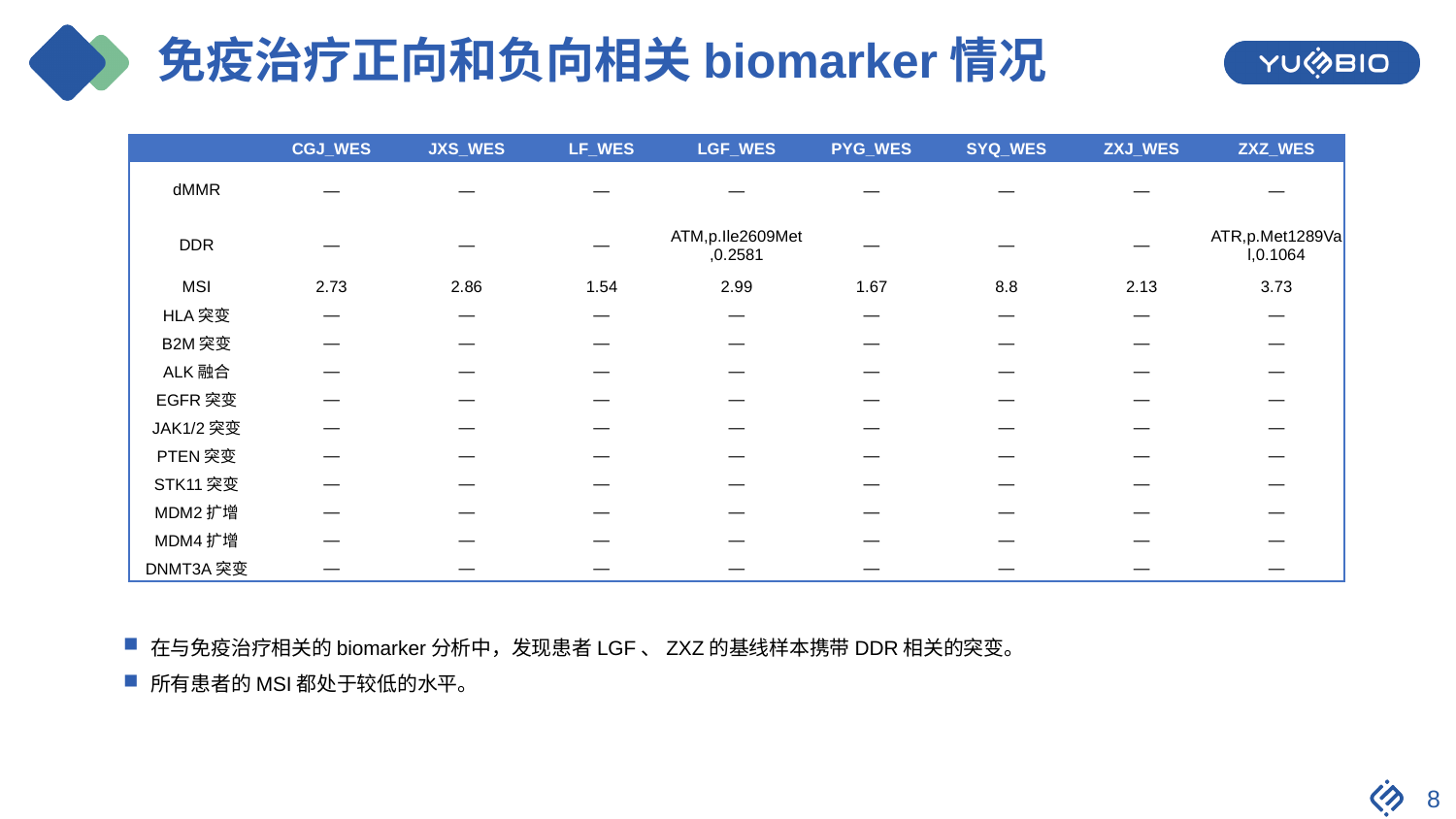

# 免疫治疗正向和负向相关biomarker情况
|  | CGJ\_WES | JXS\_WES | LF\_WES | LGF\_WES | PYG\_WES | SYQ\_WES | ZXJ\_WES | ZXZ\_WES |
| --- | --- | --- | --- | --- | --- | --- | --- | --- |
| dMMR | — | — | — | — | — | — | — | — |
| DDR | — | — | — | ATM,p.Ile2609Met,0.2581 | — | — | — | ATR,p.Met1289Val,0.1064 |
| MSI | 2.73 | 2.86 | 1.54 | 2.99 | 1.67 | 8.8 | 2.13 | 3.73 |
| HLA突变 | — | — | — | — | — | — | — | — |
| B2M突变 | — | — | — | — | — | — | — | — |
| ALK融合 | — | — | — | — | — | — | — | — |
| EGFR突变 | — | — | — | — | — | — | — | — |
| JAK1/2突变 | — | — | — | — | — | — | — | — |
| PTEN突变 | — | — | — | — | — | — | — | — |
| STK11突变 | — | — | — | — | — | — | — | — |
| MDM2扩增 | — | — | — | — | — | — | — | — |
| MDM4扩增 | — | — | — | — | — | — | — | — |
| DNMT3A突变 | — | — | — | — | — | — | — | — |
在与免疫治疗相关的biomarker分析中，发现患者LGF、ZXZ的基线样本携带DDR相关的突变。
所有患者的MSI都处于较低的水平。